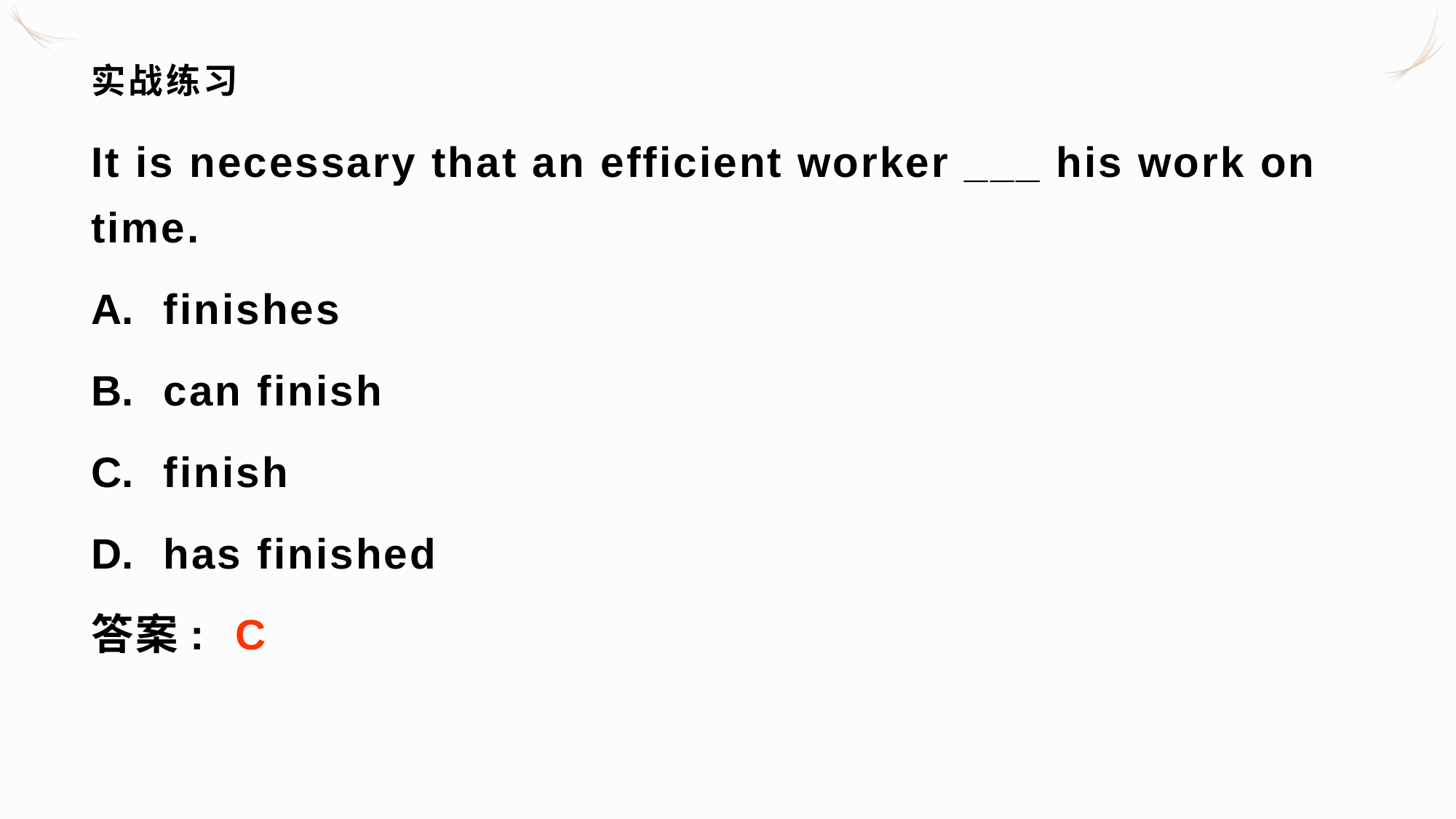

# 实战练习
It is necessary that an efficient worker ___ his work on time.
finishes
can finish
finish
has finished
答案:  C